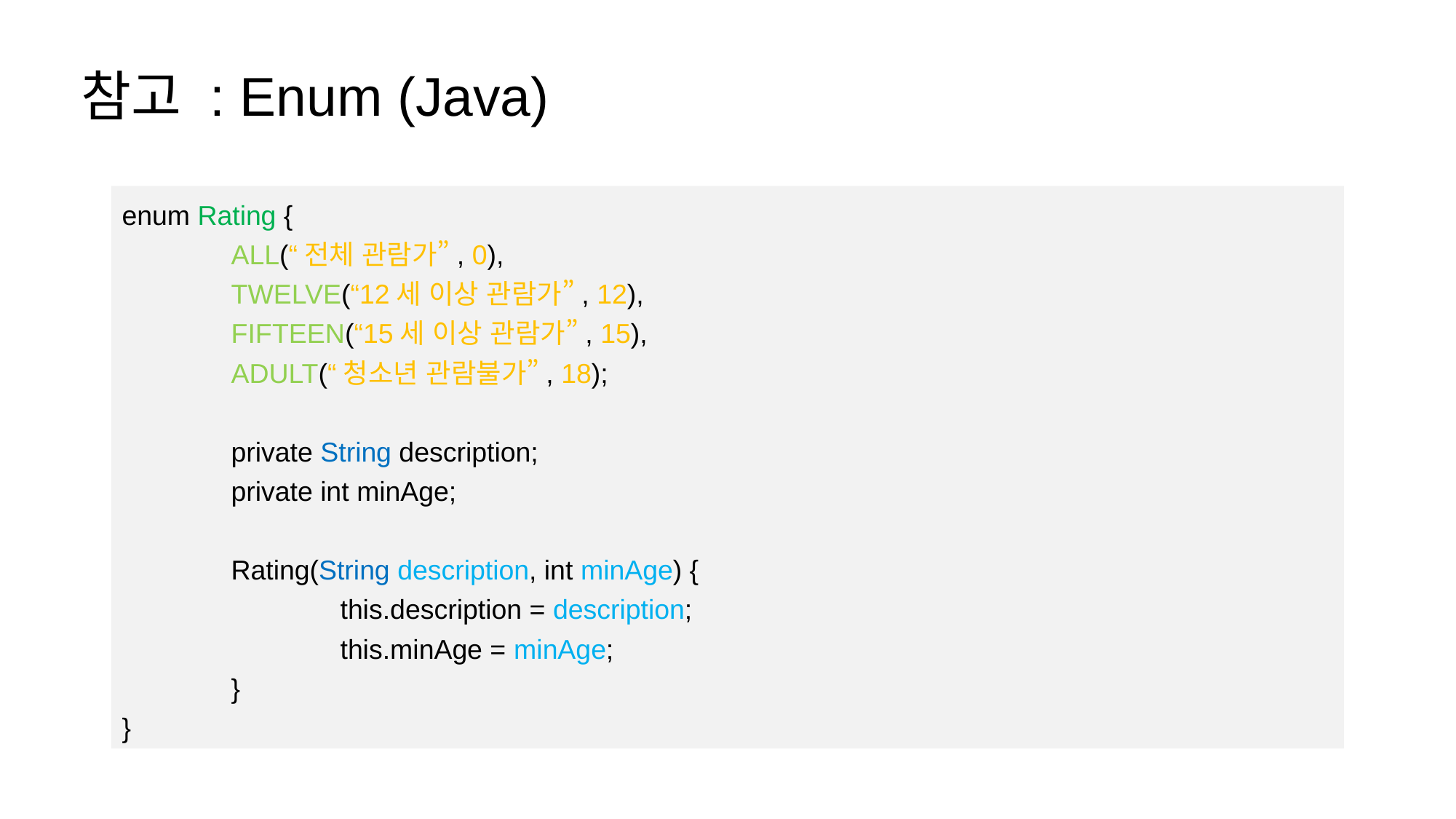

참고 : Enum (Java)
enum Rating {
	ALL(“전체 관람가”, 0),
	TWELVE(“12세 이상 관람가”, 12),
	FIFTEEN(“15세 이상 관람가”, 15),
	ADULT(“청소년 관람불가”, 18);

	private String description;
	private int minAge;

	Rating(String description, int minAge) {
		this.description = description;
		this.minAge = minAge;
	}
}